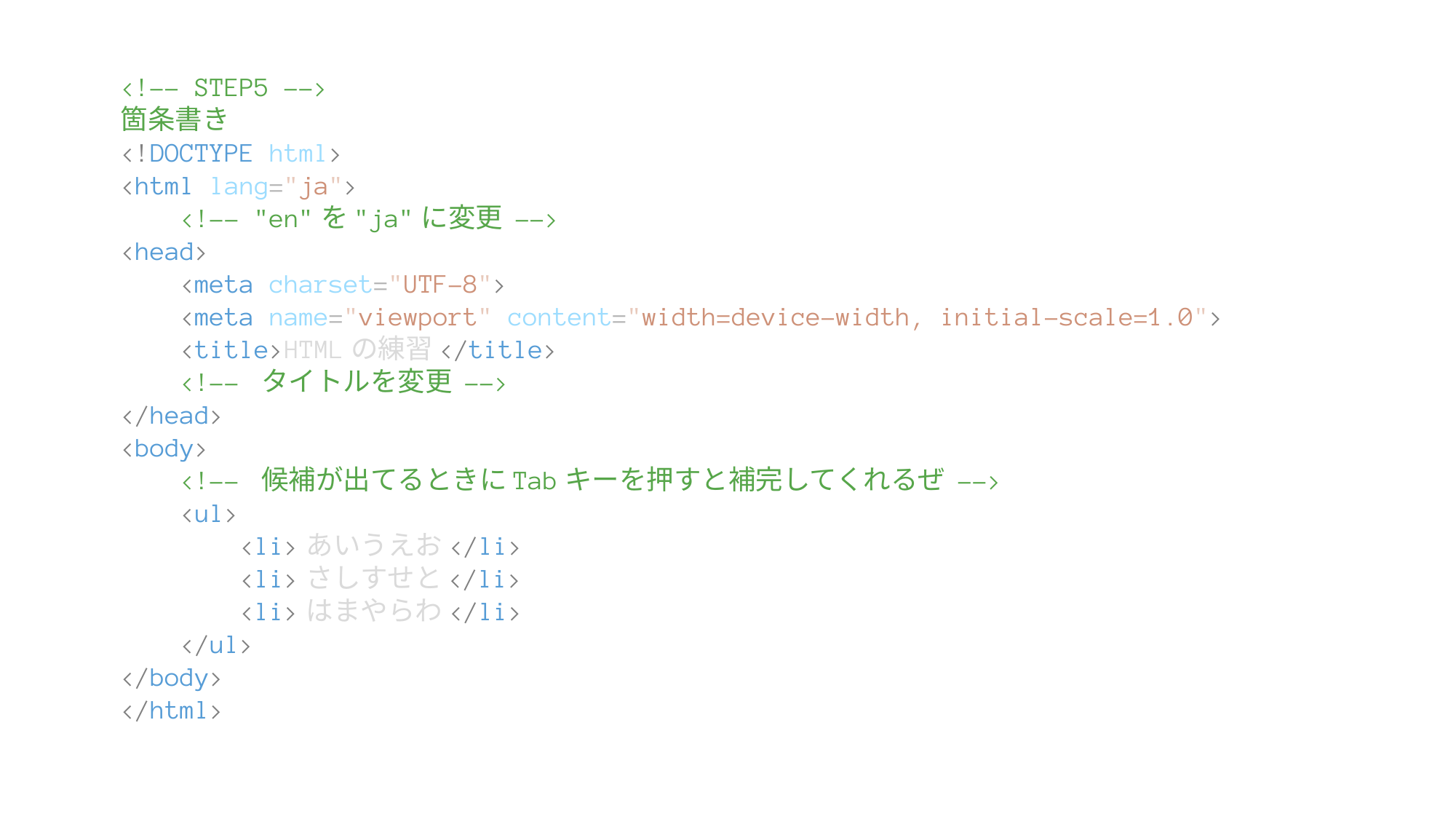

<!-- STEP5 -->
箇条書き
<!DOCTYPE html>
<html lang="ja">
    <!-- "en"を"ja"に変更 -->
<head>
    <meta charset="UTF-8">
    <meta name="viewport" content="width=device-width, initial-scale=1.0">
    <title>HTMLの練習</title>
    <!-- タイトルを変更 -->
</head>
<body>
    <!-- 候補が出てるときにTabキーを押すと補完してくれるぜ -->
    <ul>
        <li>あいうえお</li>
        <li>さしすせと</li>
        <li>はまやらわ</li>
    </ul>
</body>
</html>